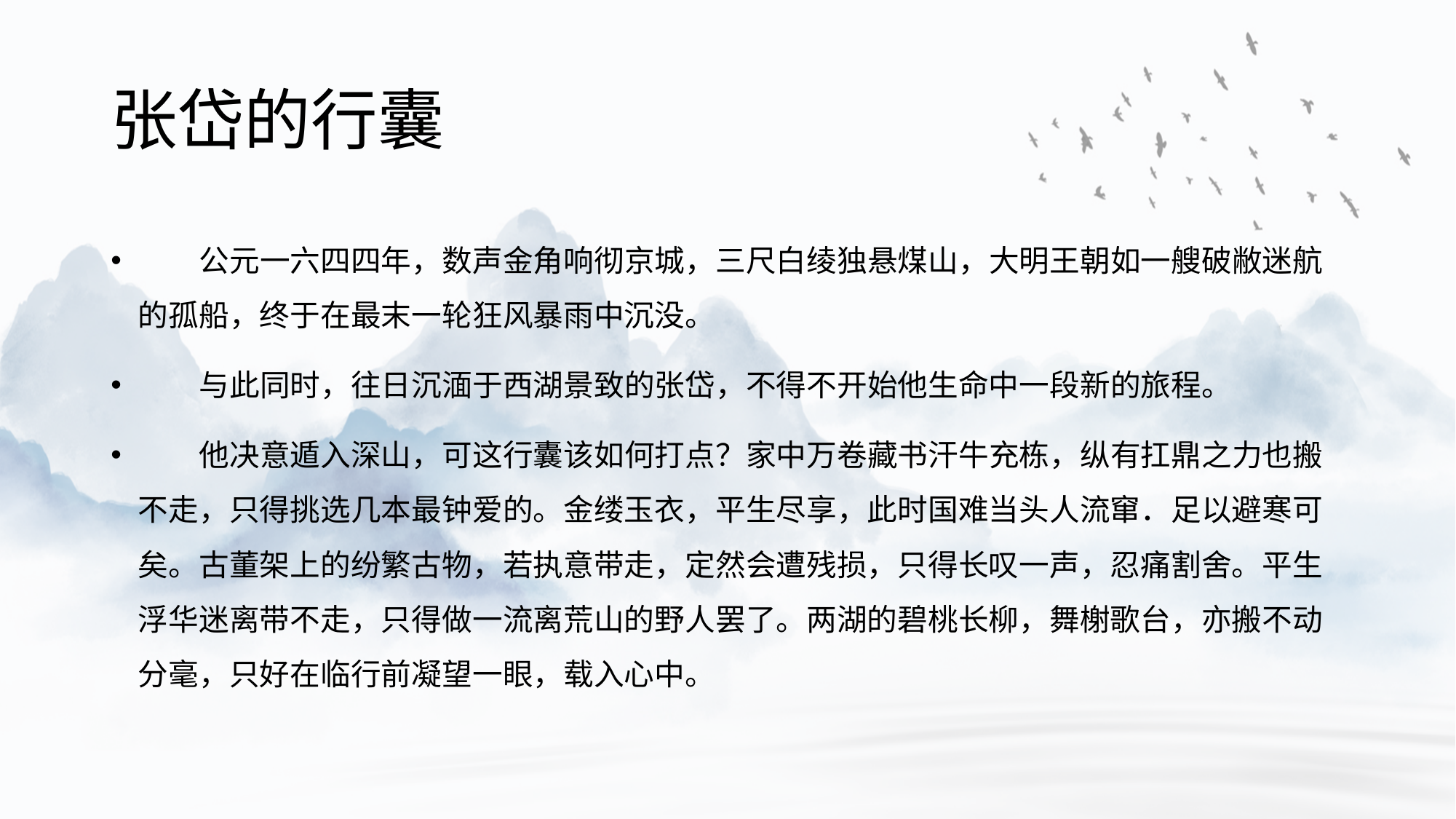

# 张岱的行囊
　　公元一六四四年，数声金角响彻京城，三尺白绫独悬煤山，大明王朝如一艘破敝迷航的孤船，终于在最末一轮狂风暴雨中沉没。
　　与此同时，往日沉湎于西湖景致的张岱，不得不开始他生命中一段新的旅程。
　　他决意遁入深山，可这行囊该如何打点？家中万卷藏书汗牛充栋，纵有扛鼎之力也搬不走，只得挑选几本最钟爱的。金缕玉衣，平生尽享，此时国难当头人流窜．足以避寒可矣。古董架上的纷繁古物，若执意带走，定然会遭残损，只得长叹一声，忍痛割舍。平生浮华迷离带不走，只得做一流离荒山的野人罢了。两湖的碧桃长柳，舞榭歌台，亦搬不动分毫，只好在临行前凝望一眼，载入心中。